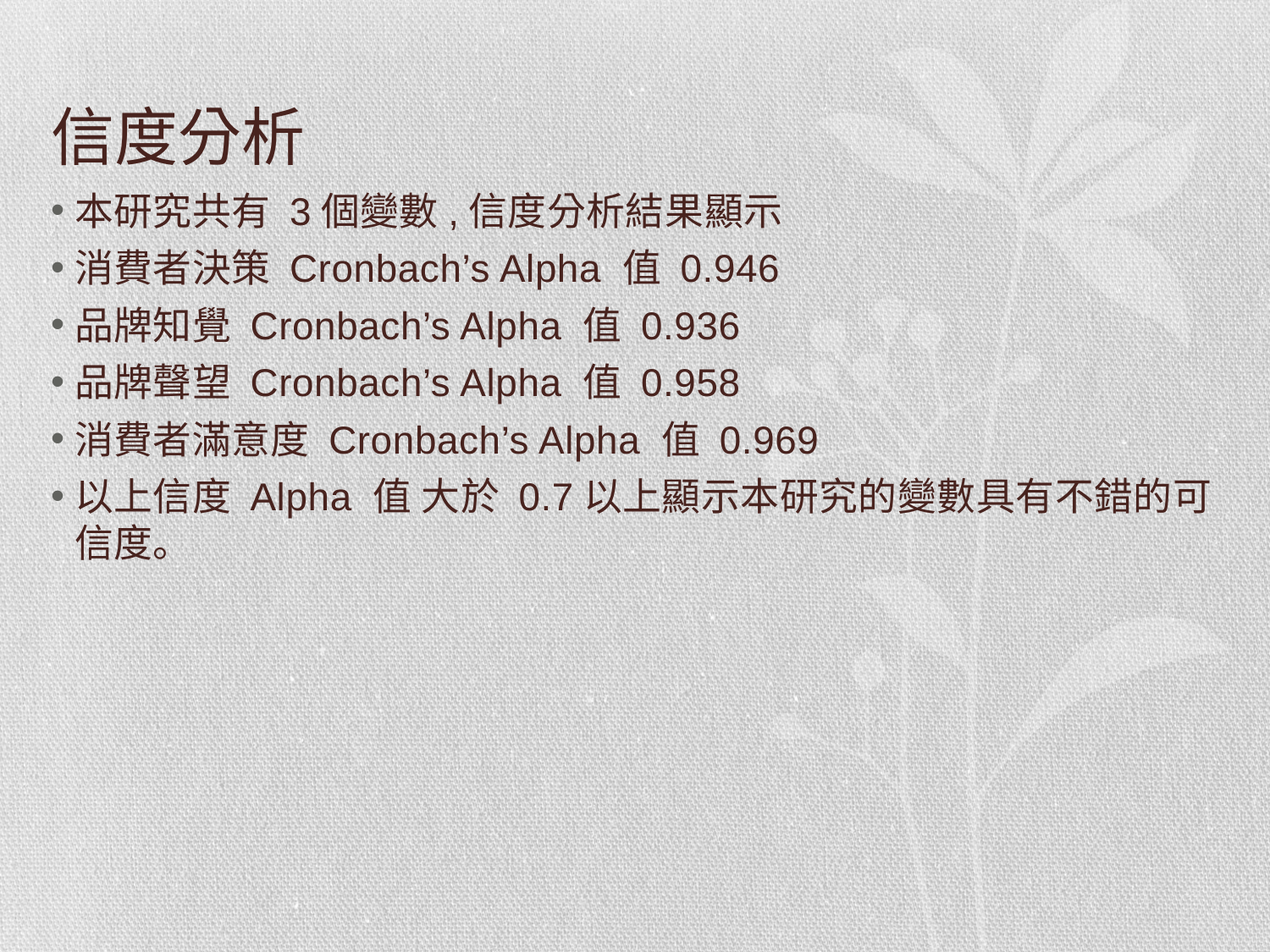

# 信度分析
本研究共有 3個變數,信度分析結果顯示
消費者決策 Cronbach’s Alpha 值 0.946
品牌知覺 Cronbach’s Alpha 值 0.936
品牌聲望 Cronbach’s Alpha 值 0.958
消費者滿意度 Cronbach’s Alpha 值 0.969
以上信度 Alpha 值 大於 0.7以上顯示本研究的變數具有不錯的可信度。